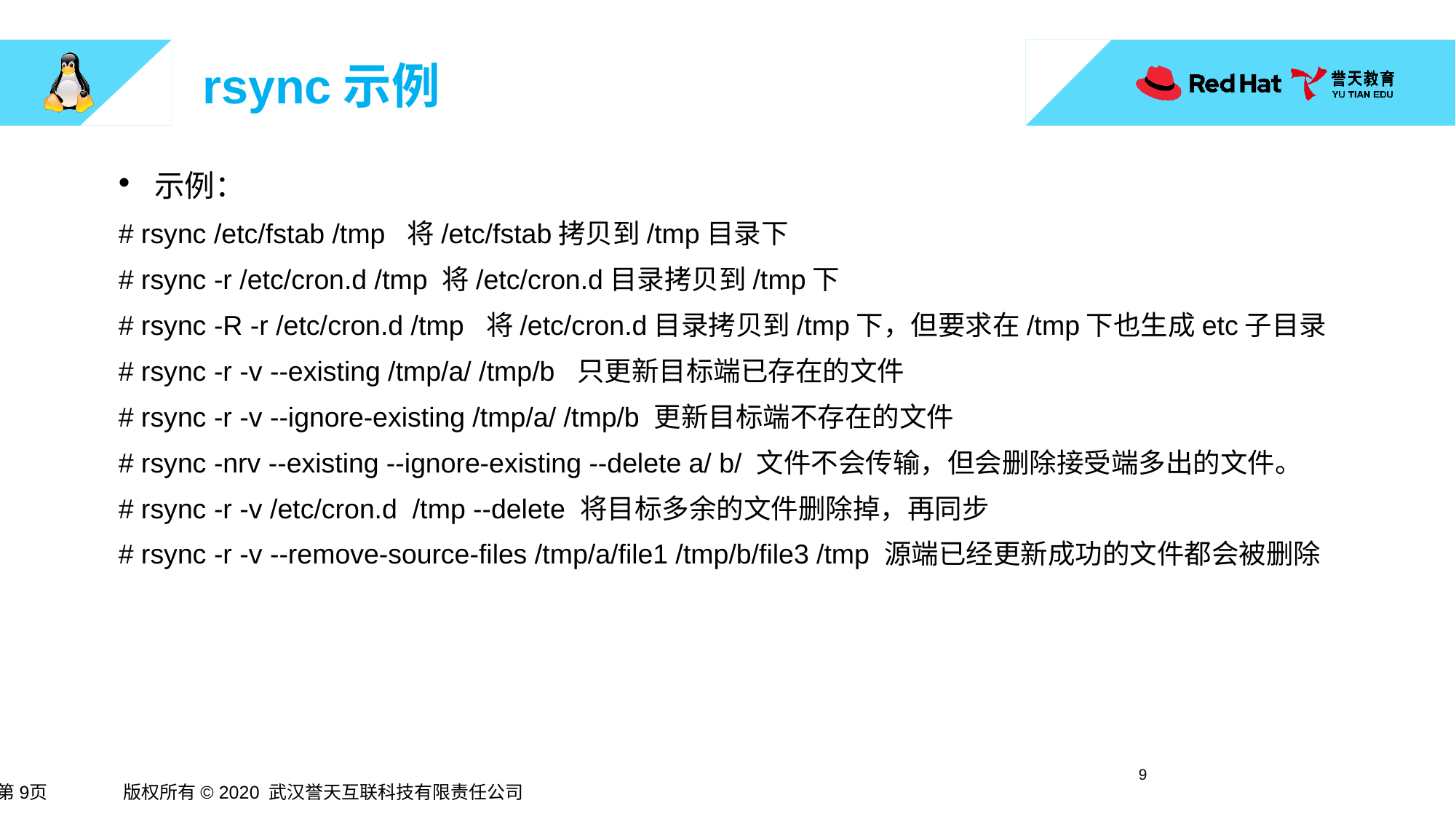

# rsync示例
示例：
# rsync /etc/fstab /tmp  将/etc/fstab拷贝到/tmp目录下
# rsync -r /etc/cron.d /tmp 将/etc/cron.d目录拷贝到/tmp下
# rsync -R -r /etc/cron.d /tmp  将/etc/cron.d目录拷贝到/tmp下，但要求在/tmp下也生成etc子目录
# rsync -r -v --existing /tmp/a/ /tmp/b  只更新目标端已存在的文件
# rsync -r -v --ignore-existing /tmp/a/ /tmp/b 更新目标端不存在的文件
# rsync -nrv --existing --ignore-existing --delete a/ b/ 文件不会传输，但会删除接受端多出的文件。
# rsync -r -v /etc/cron.d  /tmp --delete 将目标多余的文件删除掉，再同步
# rsync -r -v --remove-source-files /tmp/a/file1 /tmp/b/file3 /tmp 源端已经更新成功的文件都会被删除

9